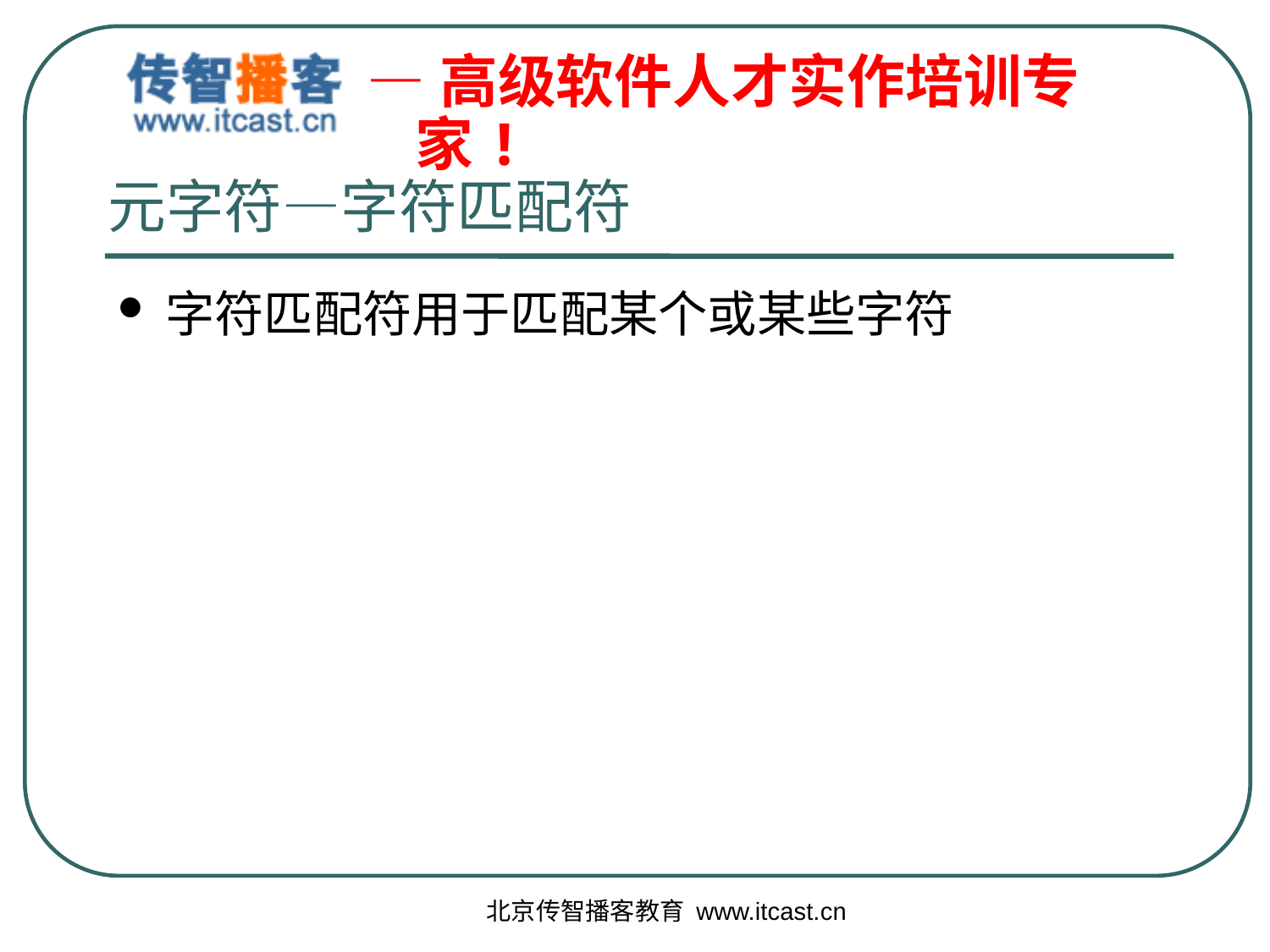

# 元字符—字符匹配符
字符匹配符用于匹配某个或某些字符
北京传智播客教育 www.itcast.cn